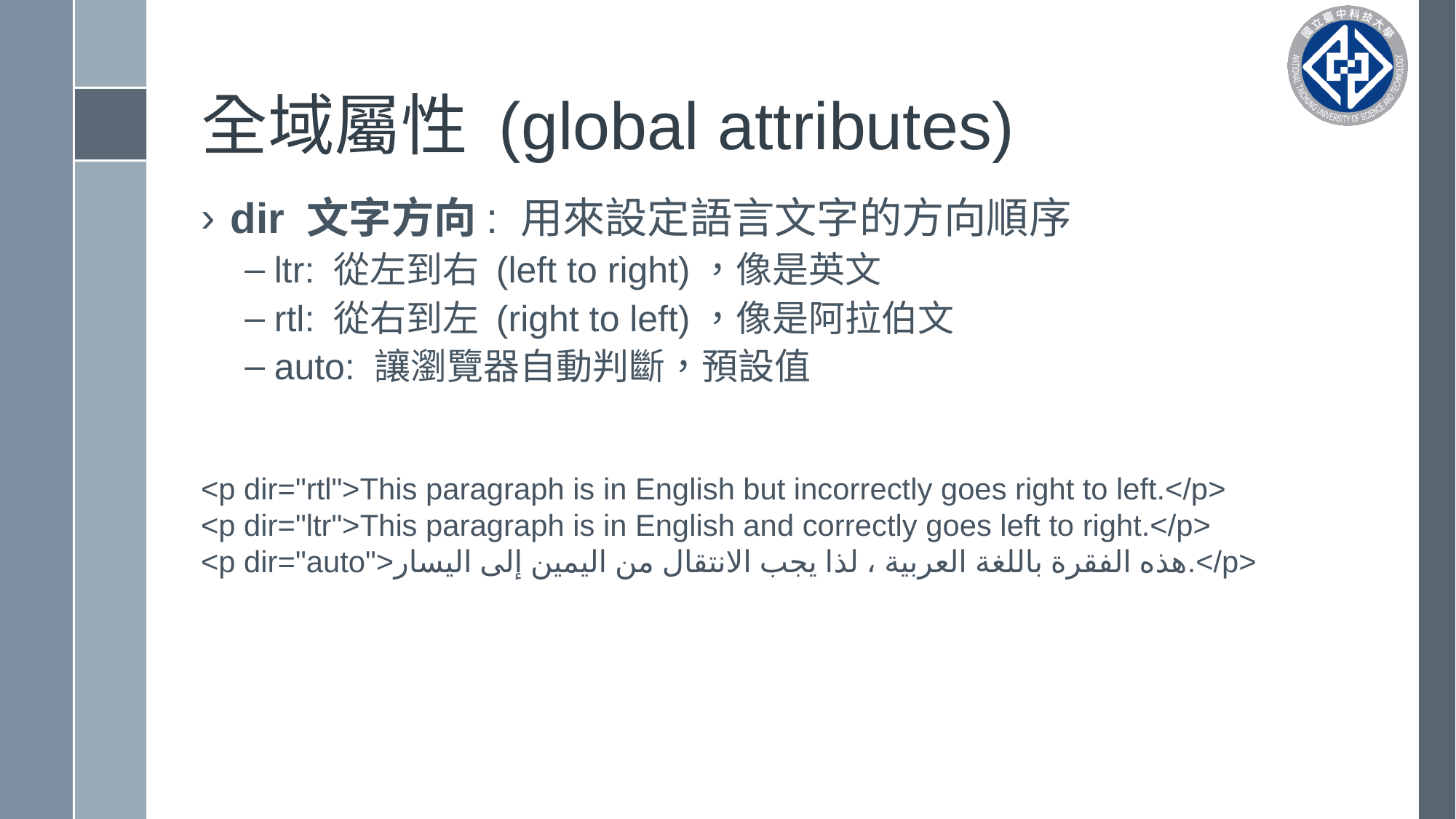

# 全域屬性 (global attributes)
dir 文字方向: 用來設定語言文字的方向順序
ltr: 從左到右 (left to right)，像是英文
rtl: 從右到左 (right to left)，像是阿拉伯文
auto: 讓瀏覽器自動判斷，預設值
<p dir="rtl">This paragraph is in English but incorrectly goes right to left.</p>
<p dir="ltr">This paragraph is in English and correctly goes left to right.</p>
<p dir="auto">هذه الفقرة باللغة العربية ، لذا يجب الانتقال من اليمين إلى اليسار.</p>